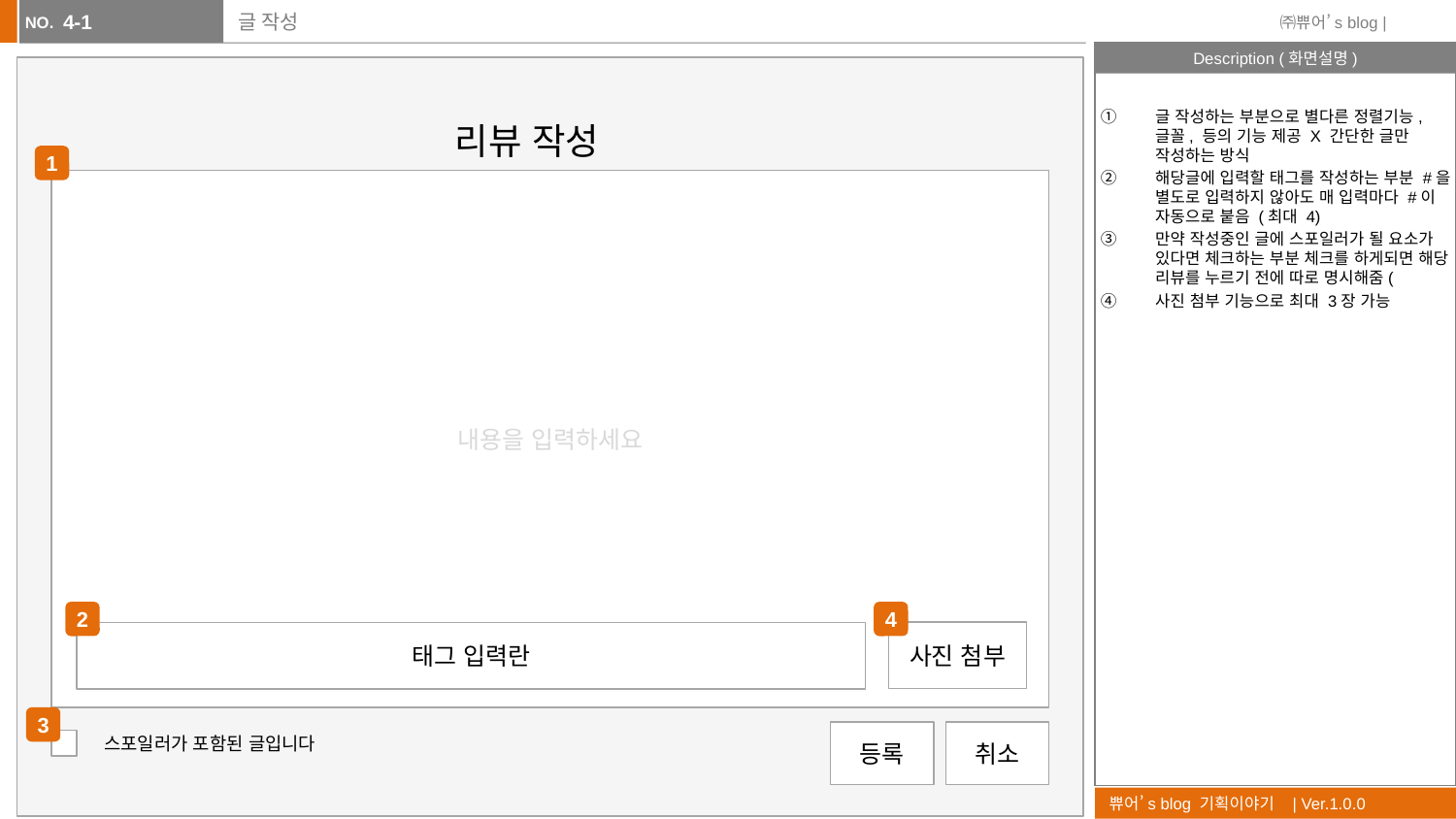

4-1
# 글 작성

글 작성하는 부분으로 별다른 정렬기능, 글꼴, 등의 기능 제공 X 간단한 글만 작성하는 방식
해당글에 입력할 태그를 작성하는 부분 #을 별도로 입력하지 않아도 매 입력마다 #이 자동으로 붙음 (최대 4)
만약 작성중인 글에 스포일러가 될 요소가 있다면 체크하는 부분 체크를 하게되면 해당 리뷰를 누르기 전에 따로 명시해줌(
사진 첨부 기능으로 최대 3장 가능
리뷰 작성
1
내용을 입력하세요
2
4
사진 첨부
태그 입력란
3
취소
등록
스포일러가 포함된 글입니다